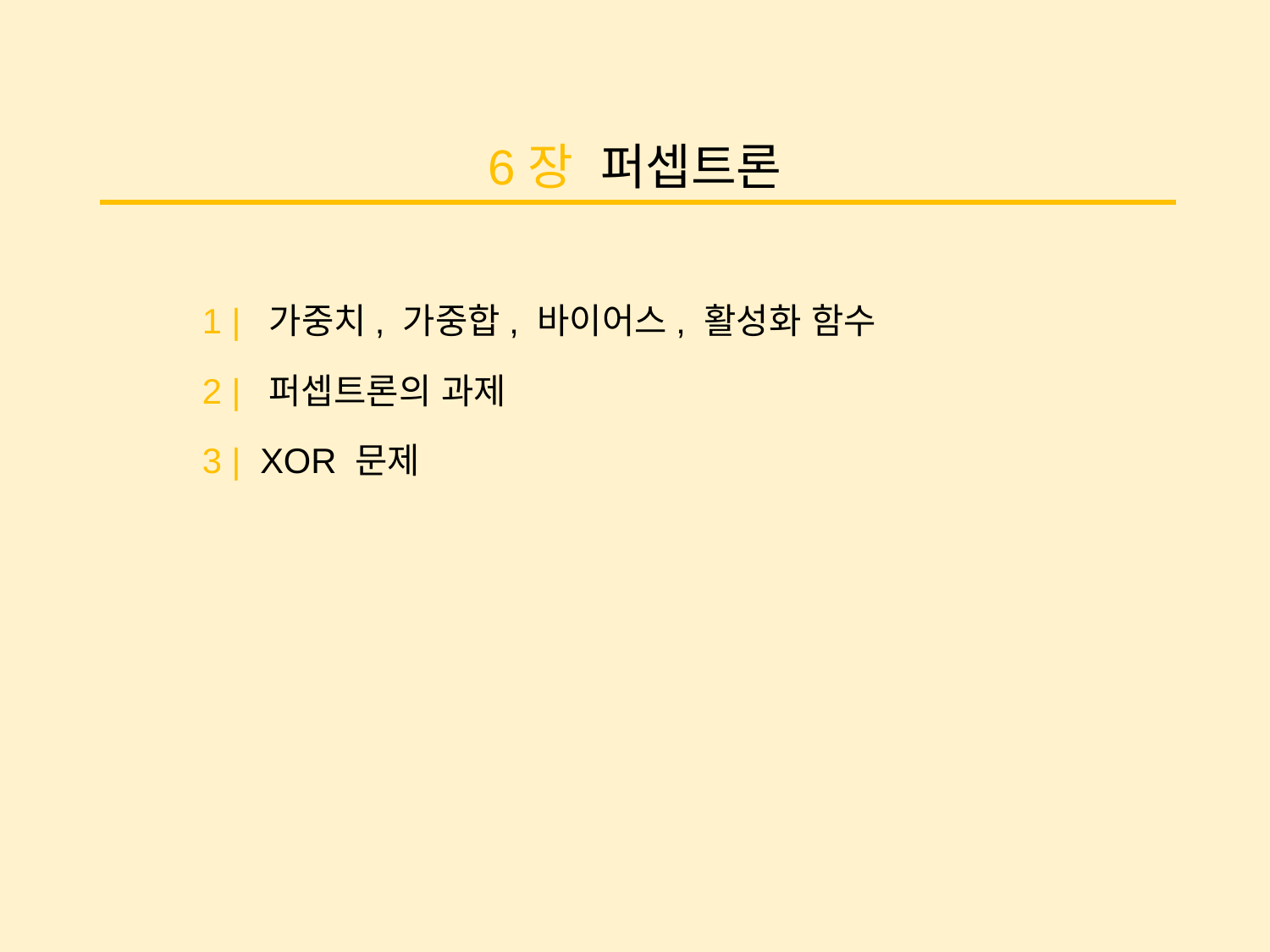

6장  퍼셉트론
1 |  가중치, 가중합, 바이어스, 활성화 함수
2 |  퍼셉트론의 과제
3 |  XOR 문제